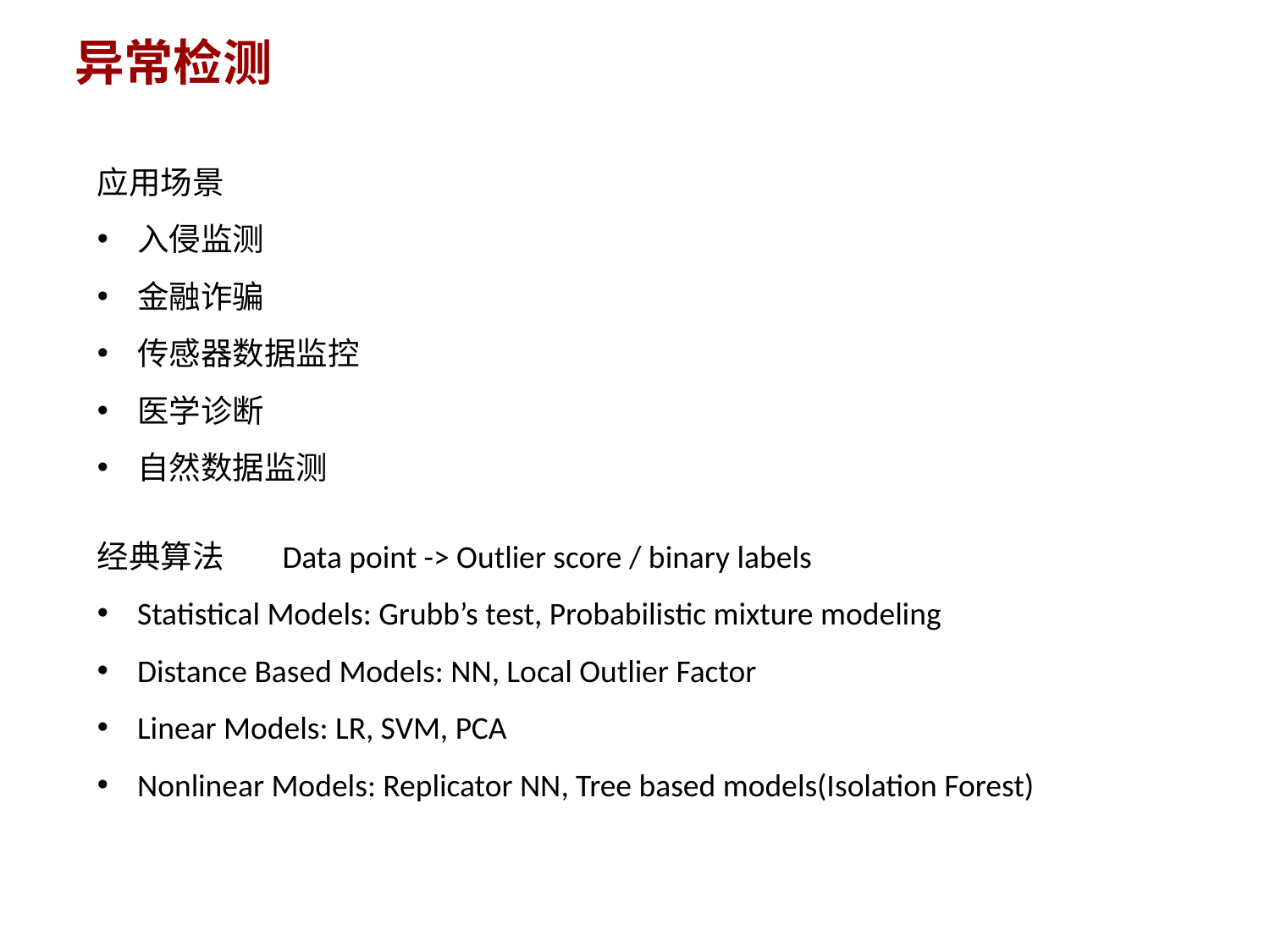

# 异常检测
应用场景
入侵监测
金融诈骗
传感器数据监控
医学诊断
自然数据监测
Data point -> Outlier score / binary labels
经典算法
Statistical Models: Grubb’s test, Probabilistic mixture modeling
Distance Based Models: NN, Local Outlier Factor
Linear Models: LR, SVM, PCA
Nonlinear Models: Replicator NN, Tree based models(Isolation Forest)